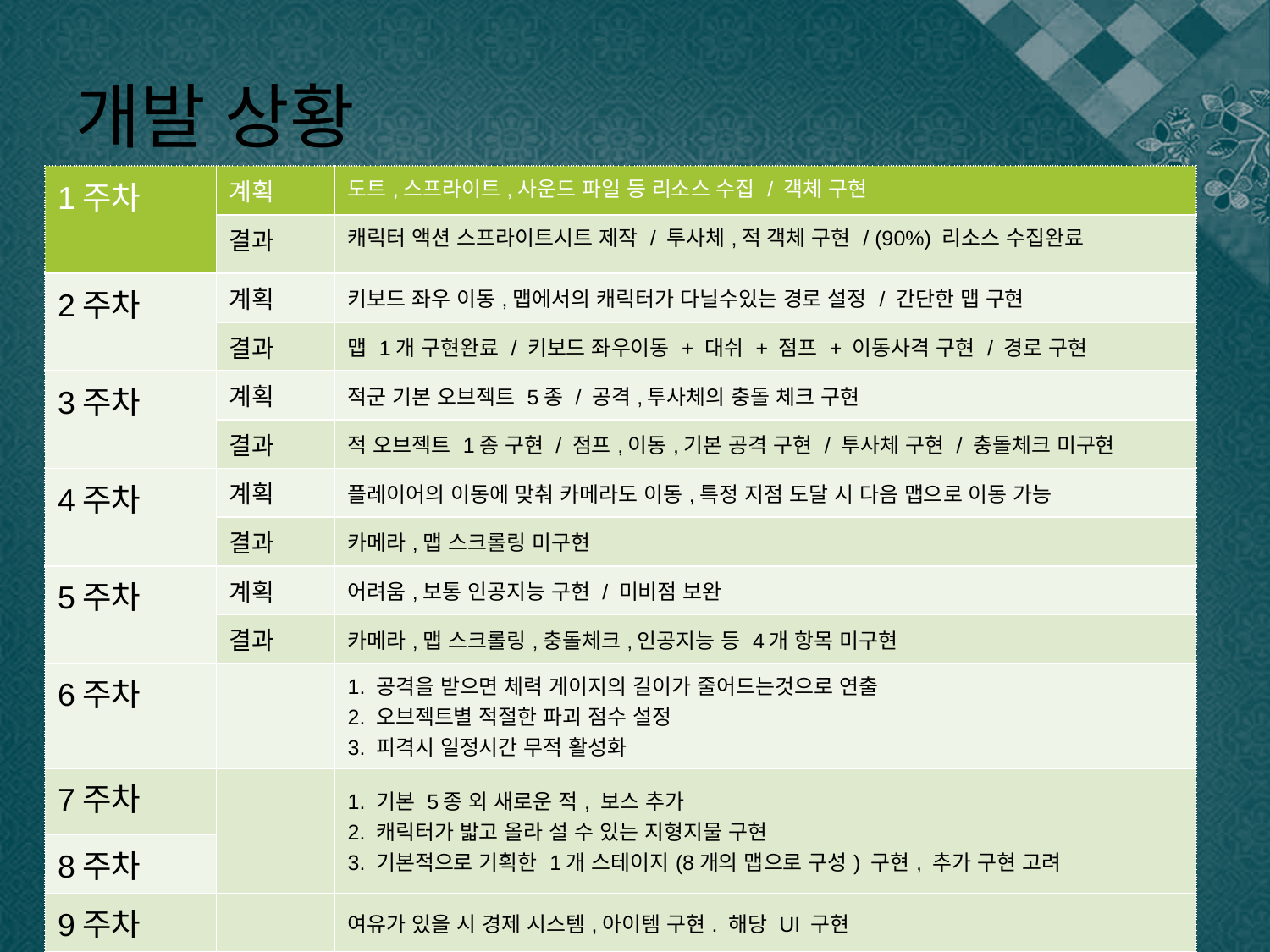

# 개발 상황
| 1주차 | 계획 | 도트,스프라이트,사운드 파일 등 리소스 수집 / 객체 구현 |
| --- | --- | --- |
|  | 결과 | 캐릭터 액션 스프라이트시트 제작 / 투사체,적 객체 구현 / (90%) 리소스 수집완료 |
| 2주차 | 계획 | 키보드 좌우 이동,맵에서의 캐릭터가 다닐수있는 경로 설정 / 간단한 맵 구현 |
|  | 결과 | 맵 1개 구현완료 / 키보드 좌우이동 + 대쉬 + 점프 + 이동사격 구현 / 경로 구현 |
| 3주차 | 계획 | 적군 기본 오브젝트 5종 / 공격,투사체의 충돌 체크 구현 |
|  | 결과 | 적 오브젝트 1종 구현 / 점프,이동,기본 공격 구현 / 투사체 구현 / 충돌체크 미구현 |
| 4주차 | 계획 | 플레이어의 이동에 맞춰 카메라도 이동,특정 지점 도달 시 다음 맵으로 이동 가능 |
|  | 결과 | 카메라,맵 스크롤링 미구현 |
| 5주차 | 계획 | 어려움,보통 인공지능 구현 / 미비점 보완 |
|  | 결과 | 카메라,맵 스크롤링,충돌체크,인공지능 등 4개 항목 미구현 |
| 6주차 |  | 1. 공격을 받으면 체력 게이지의 길이가 줄어드는것으로 연출 2. 오브젝트별 적절한 파괴 점수 설정 3. 피격시 일정시간 무적 활성화 |
| 7주차 |  | 1. 기본 5종 외 새로운 적, 보스 추가 2. 캐릭터가 밟고 올라 설 수 있는 지형지물 구현 3. 기본적으로 기획한 1개 스테이지(8개의 맵으로 구성) 구현, 추가 구현 고려 |
| 8주차 |  |  |
| 9주차 |  | 여유가 있을 시 경제 시스템,아이템 구현. 해당 UI 구현 |
| 10주차 |  | 전반적인 최종 점검과 검토 |